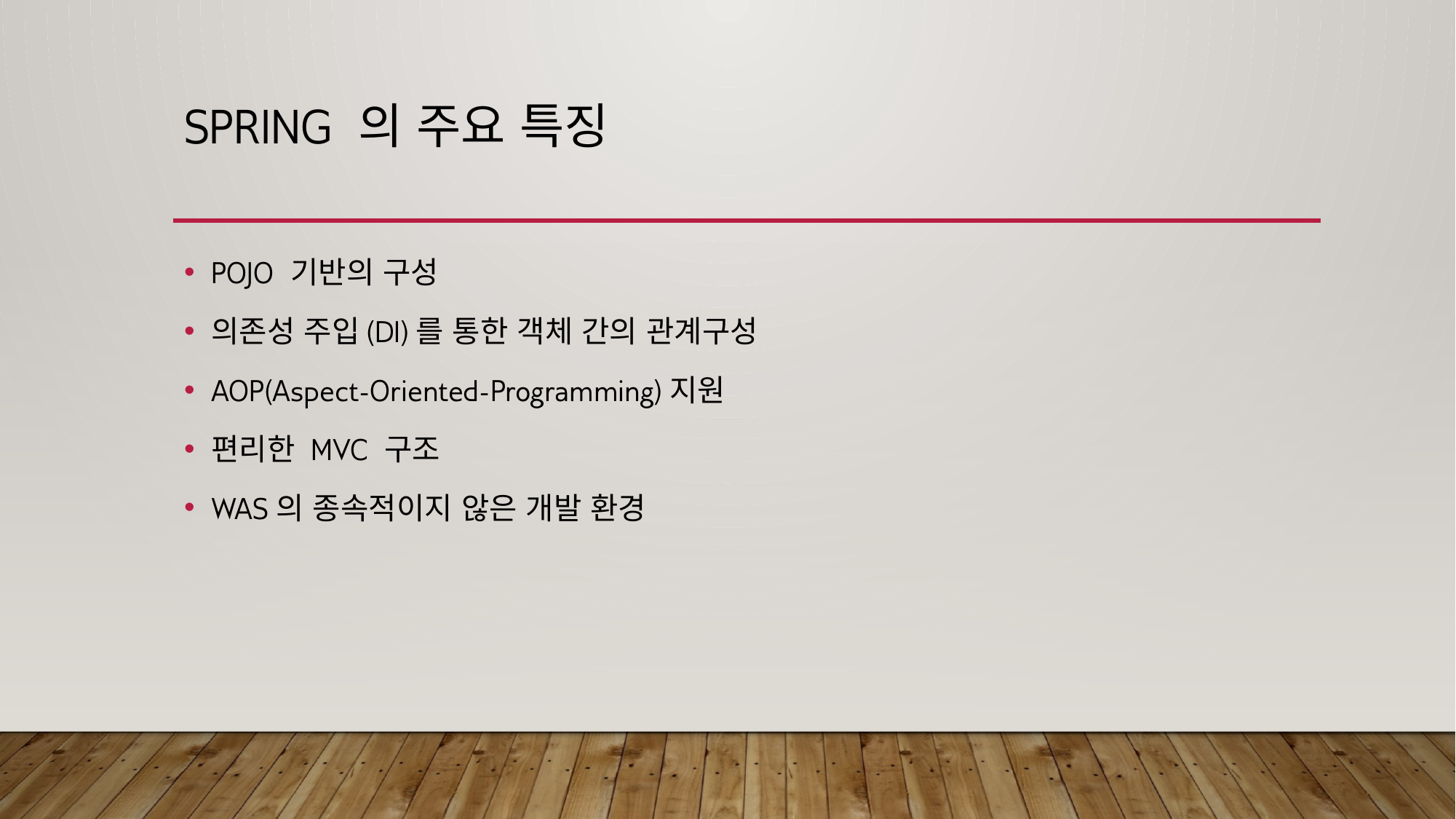

# Spring 의 주요 특징
POJO 기반의 구성
의존성 주입(DI)를 통한 객체 간의 관계구성
AOP(Aspect-Oriented-Programming)지원
편리한 MVC 구조
WAS의 종속적이지 않은 개발 환경